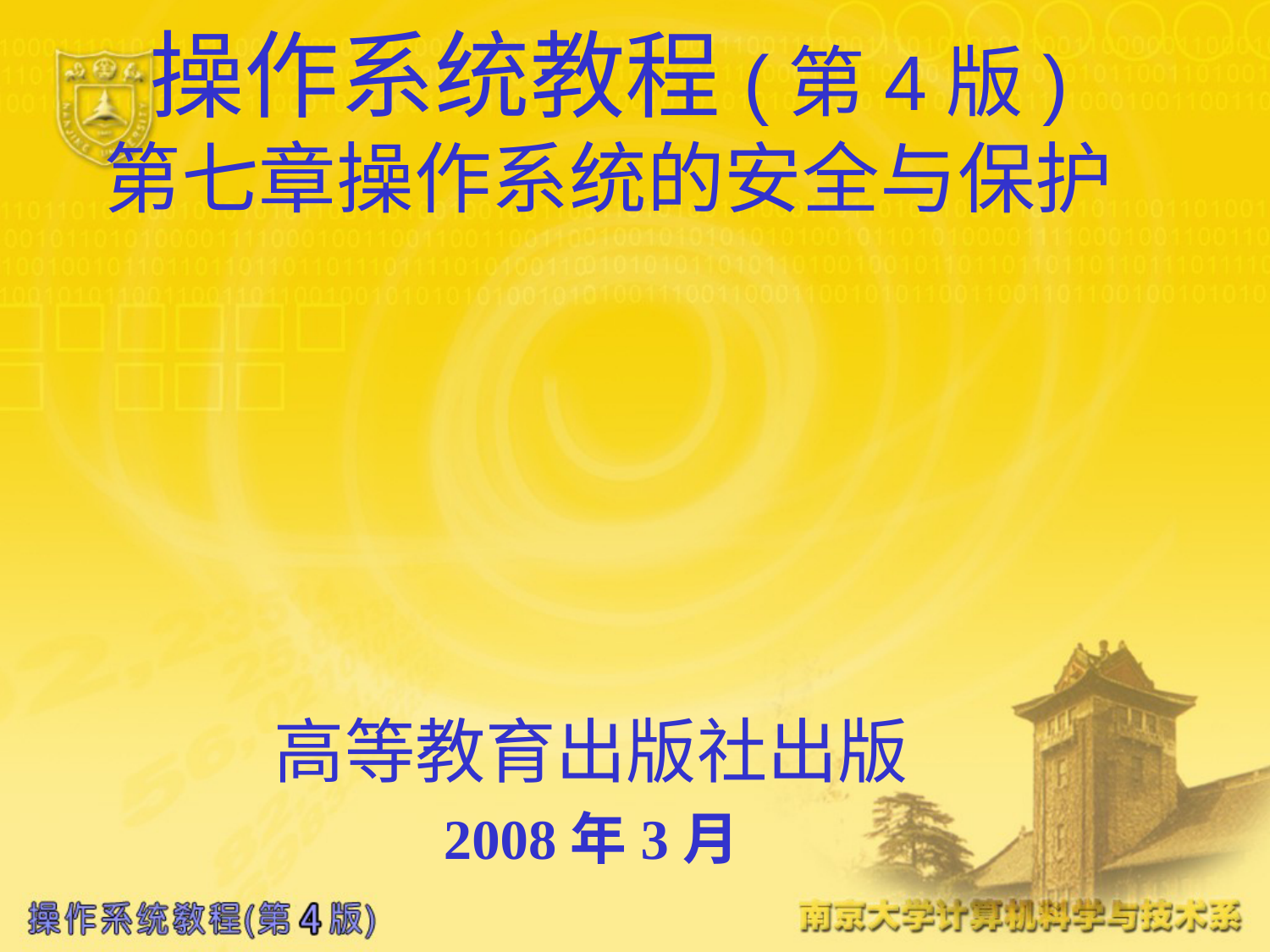

# 操作系统教程(第4版) 第七章操作系统的安全与保护
高等教育出版社出版
2008年3月